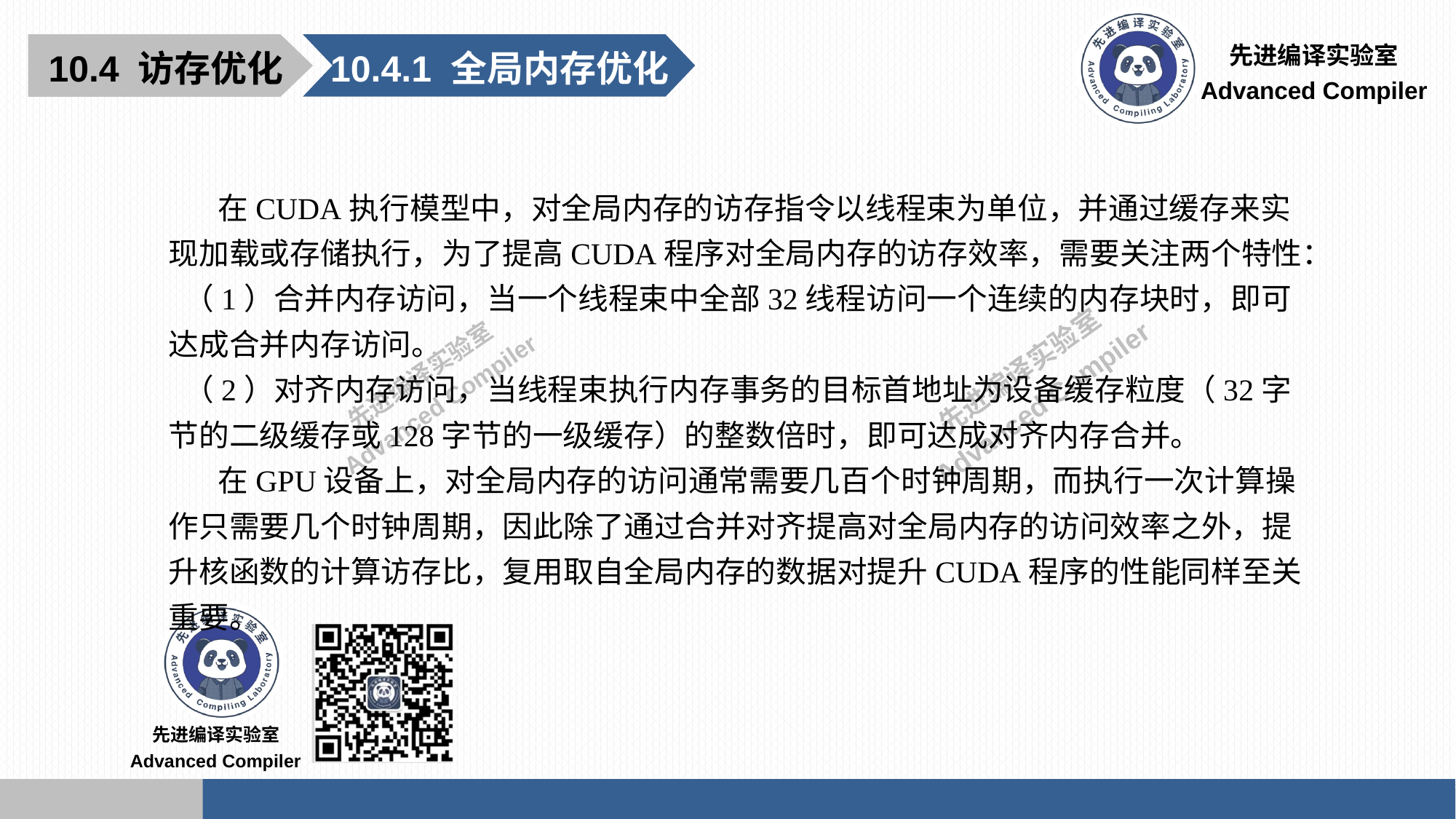

10.4.1 全局内存优化
10.4 访存优化

    在CUDA执行模型中，对全局内存的访存指令以线程束为单位，并通过缓存来实现加载或存储执行，为了提高CUDA程序对全局内存的访存效率，需要关注两个特性：
（1）合并内存访问，当一个线程束中全部32线程访问一个连续的内存块时，即可达成合并内存访问。
（2）对齐内存访问，当线程束执行内存事务的目标首地址为设备缓存粒度（32字节的二级缓存或128字节的一级缓存）的整数倍时，即可达成对齐内存合并。
    在GPU设备上，对全局内存的访问通常需要几百个时钟周期，而执行一次计算操作只需要几个时钟周期，因此除了通过合并对齐提高对全局内存的访问效率之外，提升核函数的计算访存比，复用取自全局内存的数据对提升CUDA程序的性能同样至关重要。